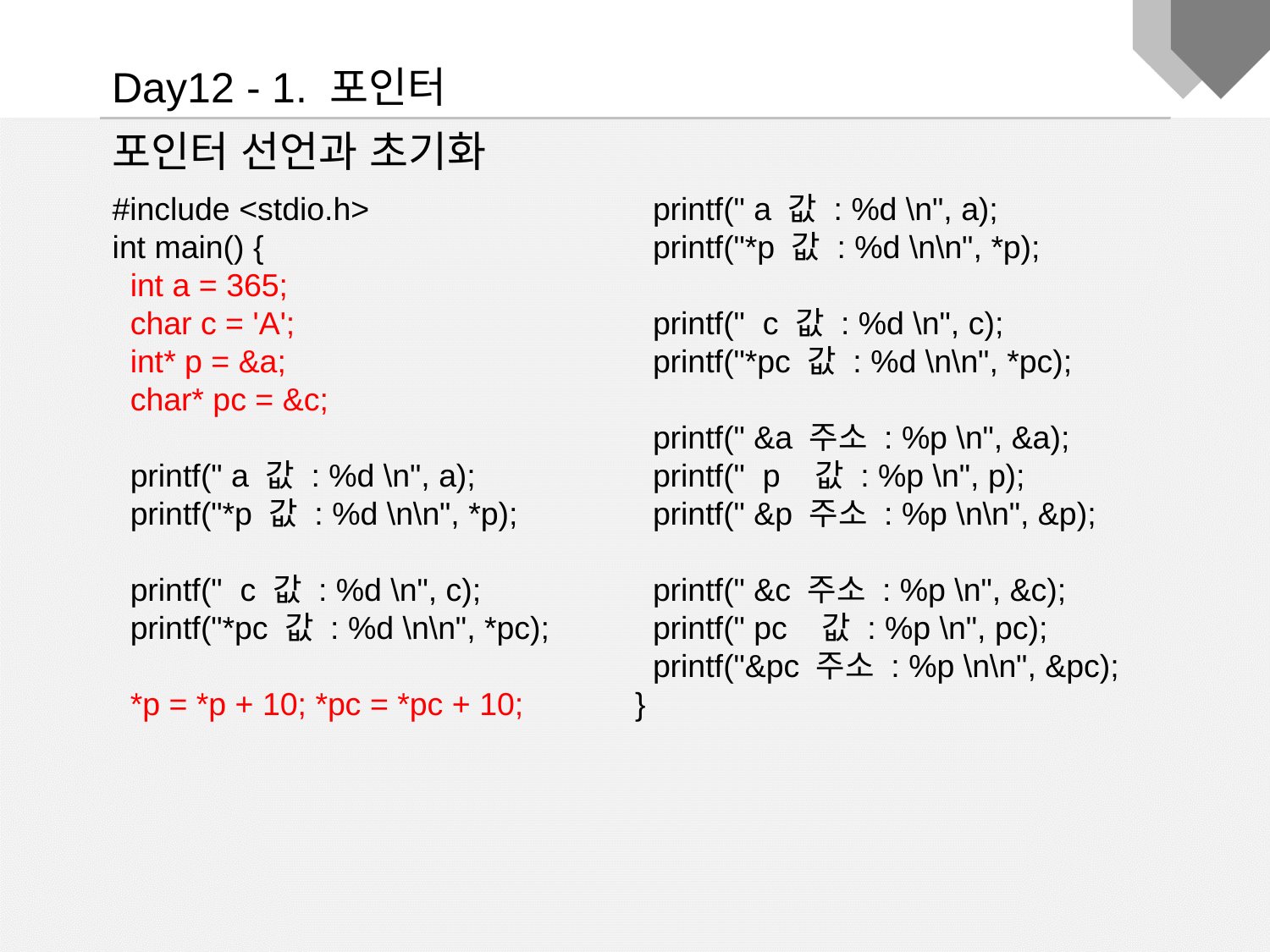

Day12 - 1. 포인터
포인터 선언과 초기화
#include <stdio.h>
int main() {
  int a = 365;
  char c = 'A';
  int* p = &a;
  char* pc = &c;

  printf(" a 값 : %d \n", a);
  printf("*p 값 : %d \n\n", *p);

  printf("  c 값 : %d \n", c);
  printf("*pc 값 : %d \n\n", *pc);

  *p = *p + 10; *pc = *pc + 10;

  printf(" a 값 : %d \n", a);
  printf("*p 값 : %d \n\n", *p);

  printf("  c 값 : %d \n", c);
  printf("*pc 값 : %d \n\n", *pc);

  printf(" &a 주소 : %p \n", &a);
  printf("  p   값 : %p \n", p);
  printf(" &p 주소 : %p \n\n", &p);

  printf(" &c 주소 : %p \n", &c);
  printf(" pc   값 : %p \n", pc);
  printf("&pc 주소 : %p \n\n", &pc);
}